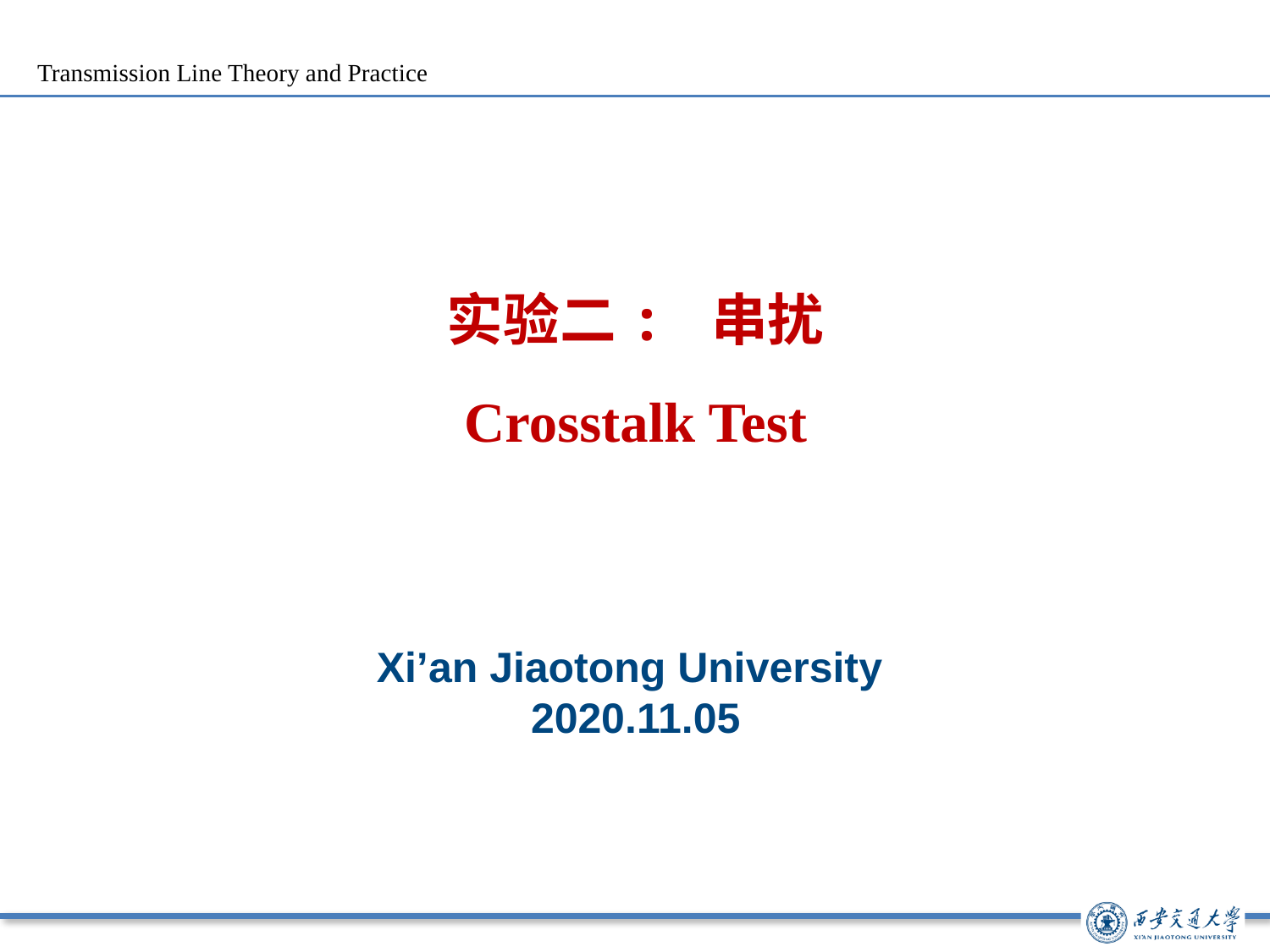

Transmission Line Theory and Practice
实验二: 串扰
Crosstalk Test

Xi’an Jiaotong University
2020.11.05